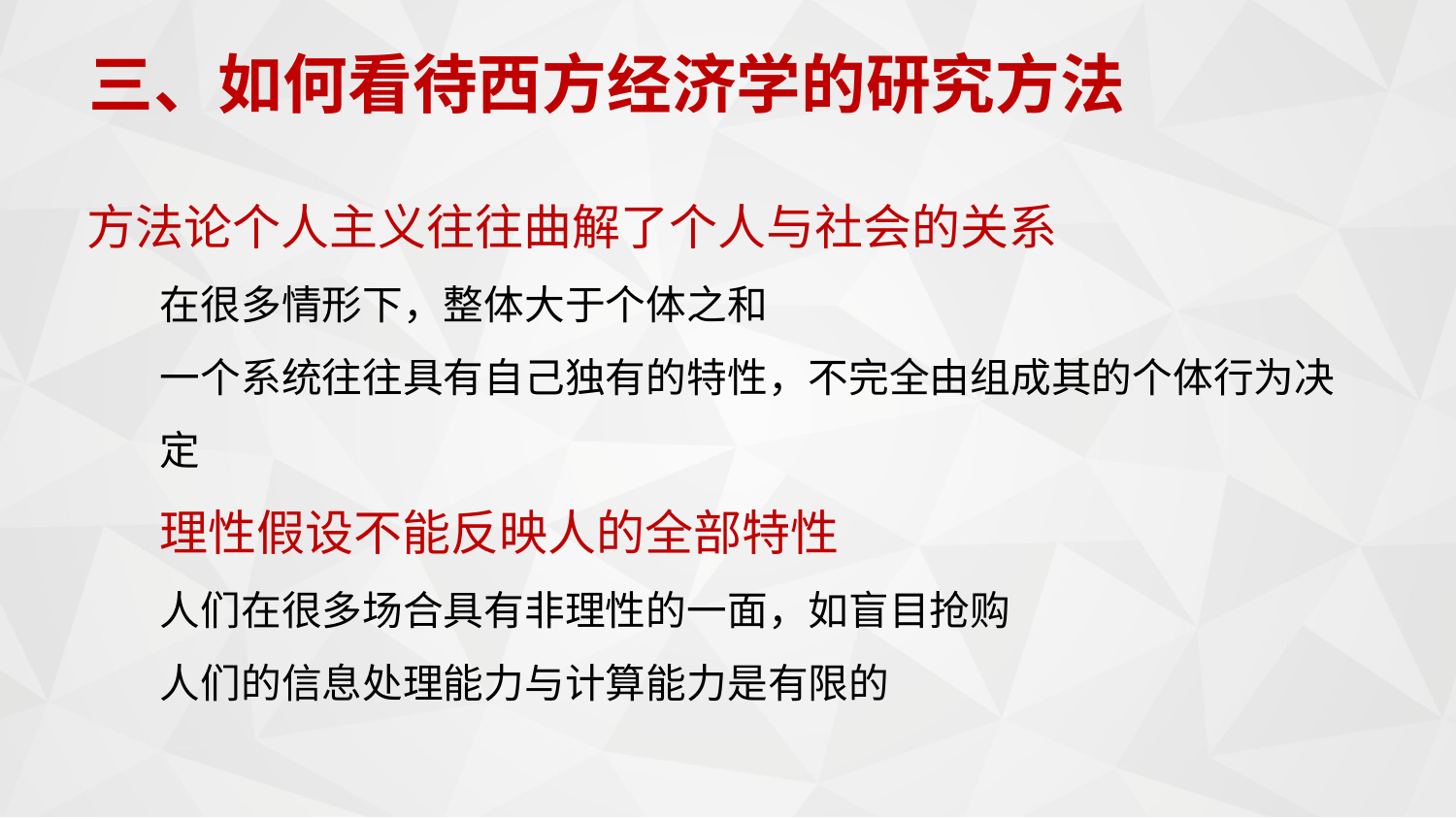

三、如何看待西方经济学的研究方法
方法论个人主义往往曲解了个人与社会的关系
在很多情形下，整体大于个体之和
一个系统往往具有自己独有的特性，不完全由组成其的个体行为决定
理性假设不能反映人的全部特性
人们在很多场合具有非理性的一面，如盲目抢购
人们的信息处理能力与计算能力是有限的